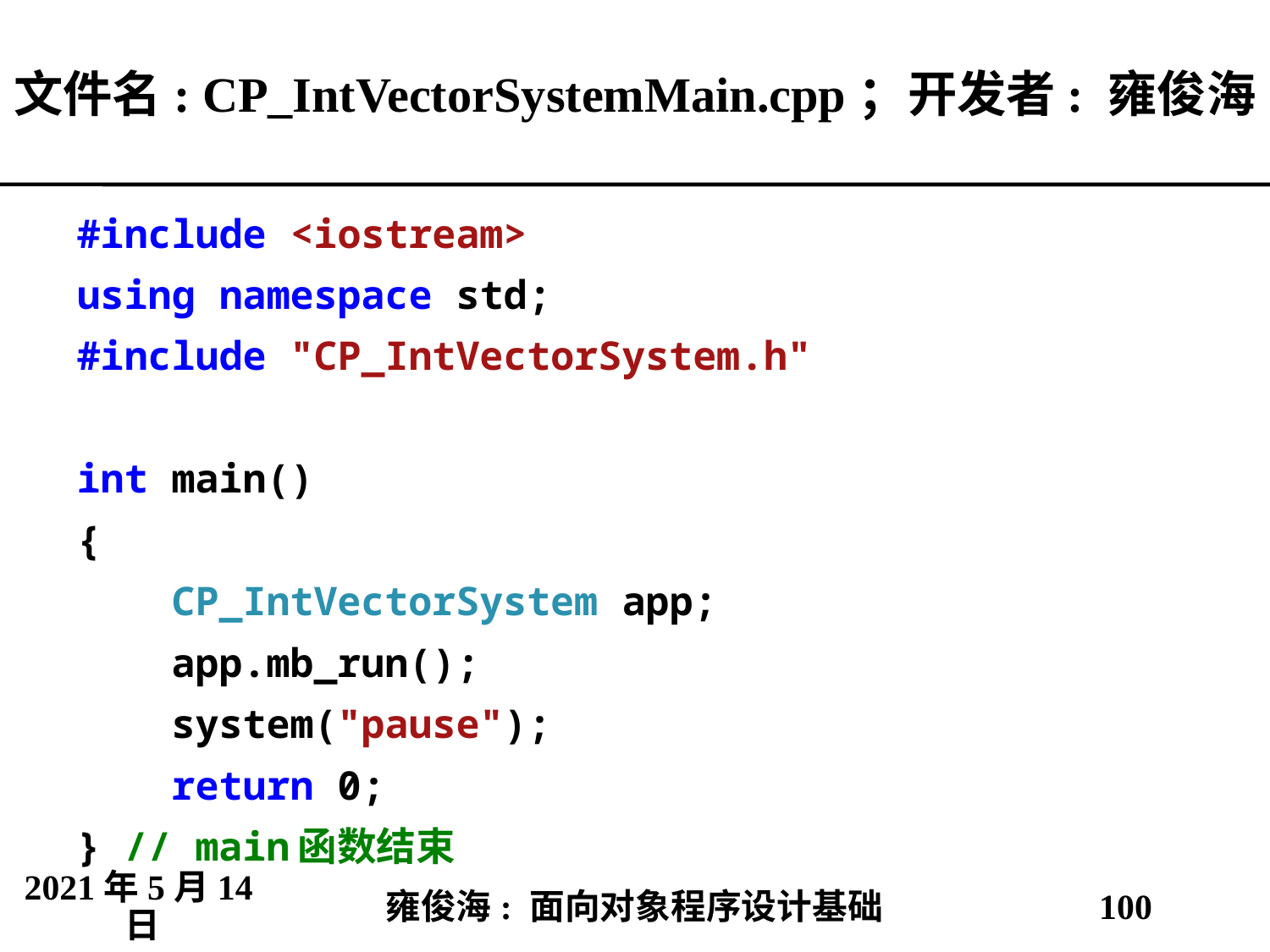

# 文件名: CP_IntVectorSystemMain.cpp；开发者: 雍俊海

#include <iostream>
using namespace std;
#include "CP_IntVectorSystem.h"

int main()
{
    CP_IntVectorSystem app;
    app.mb_run();
    system("pause");
    return 0;
} // main函数结束
2021年5月14日
雍俊海: 面向对象程序设计基础
100